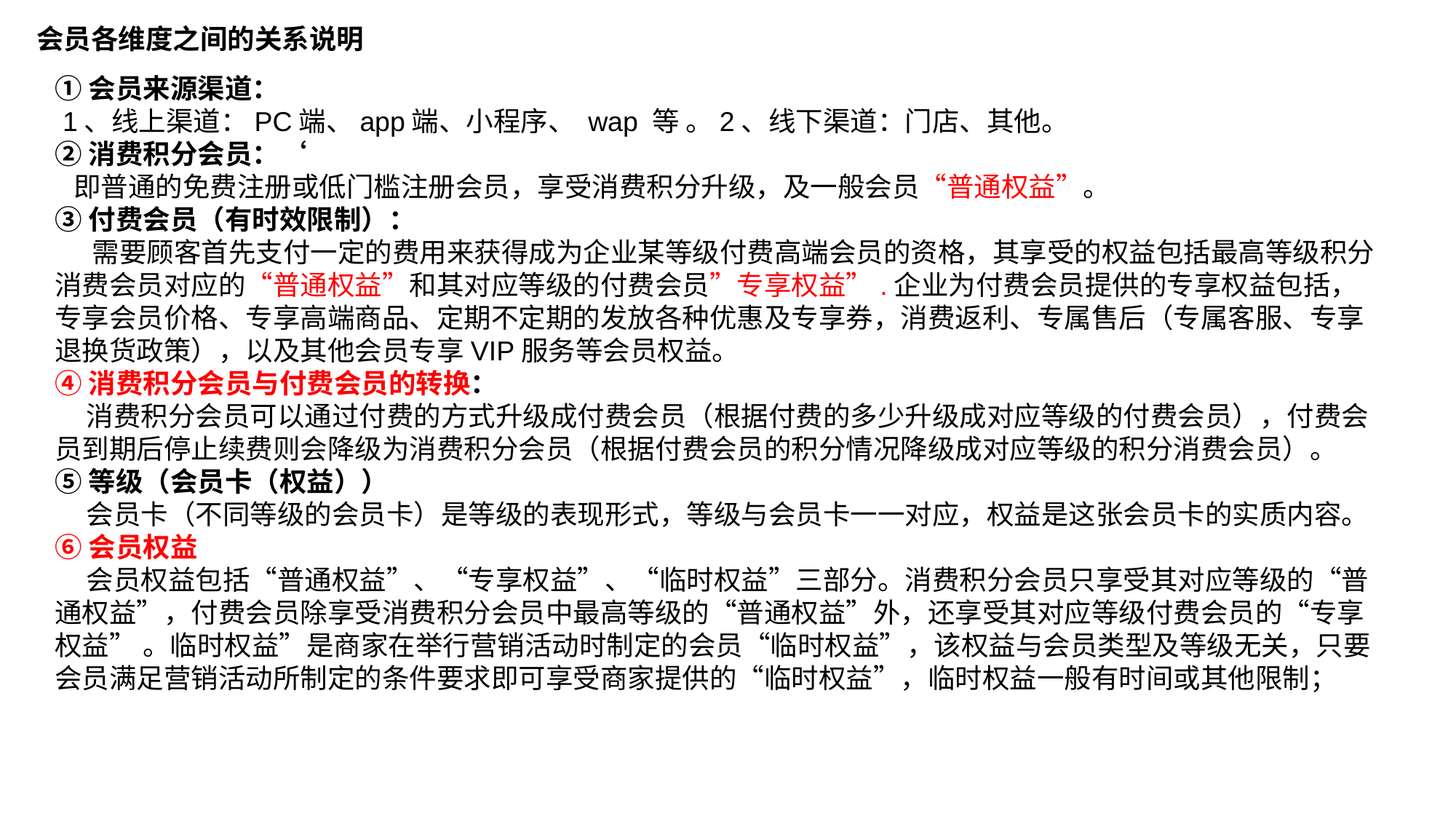

会员各维度之间的关系说明
①会员来源渠道：
 1、线上渠道：PC端、app端、小程序、 wap 等 。2、线下渠道：门店、其他。
②消费积分会员：‘
  即普通的免费注册或低门槛注册会员，享受消费积分升级，及一般会员“普通权益”。
③付费会员（有时效限制）：
     需要顾客首先支付一定的费用来获得成为企业某等级付费高端会员的资格，其享受的权益包括最高等级积分消费会员对应的“普通权益”和其对应等级的付费会员”专享权益”.企业为付费会员提供的专享权益包括，专享会员价格、专享高端商品、定期不定期的发放各种优惠及专享券，消费返利、专属售后（专属客服、专享退换货政策），以及其他会员专享VIP服务等会员权益。
④消费积分会员与付费会员的转换：
    消费积分会员可以通过付费的方式升级成付费会员（根据付费的多少升级成对应等级的付费会员），付费会员到期后停止续费则会降级为消费积分会员（根据付费会员的积分情况降级成对应等级的积分消费会员）。
⑤等级（会员卡（权益））
    会员卡（不同等级的会员卡）是等级的表现形式，等级与会员卡一一对应，权益是这张会员卡的实质内容。
⑥会员权益
    会员权益包括“普通权益”、“专享权益”、“临时权益”三部分。消费积分会员只享受其对应等级的“普通权益”，付费会员除享受消费积分会员中最高等级的“普通权益”外，还享受其对应等级付费会员的“专享权益” 。临时权益”是商家在举行营销活动时制定的会员“临时权益”，该权益与会员类型及等级无关，只要会员满足营销活动所制定的条件要求即可享受商家提供的“临时权益”，临时权益一般有时间或其他限制；